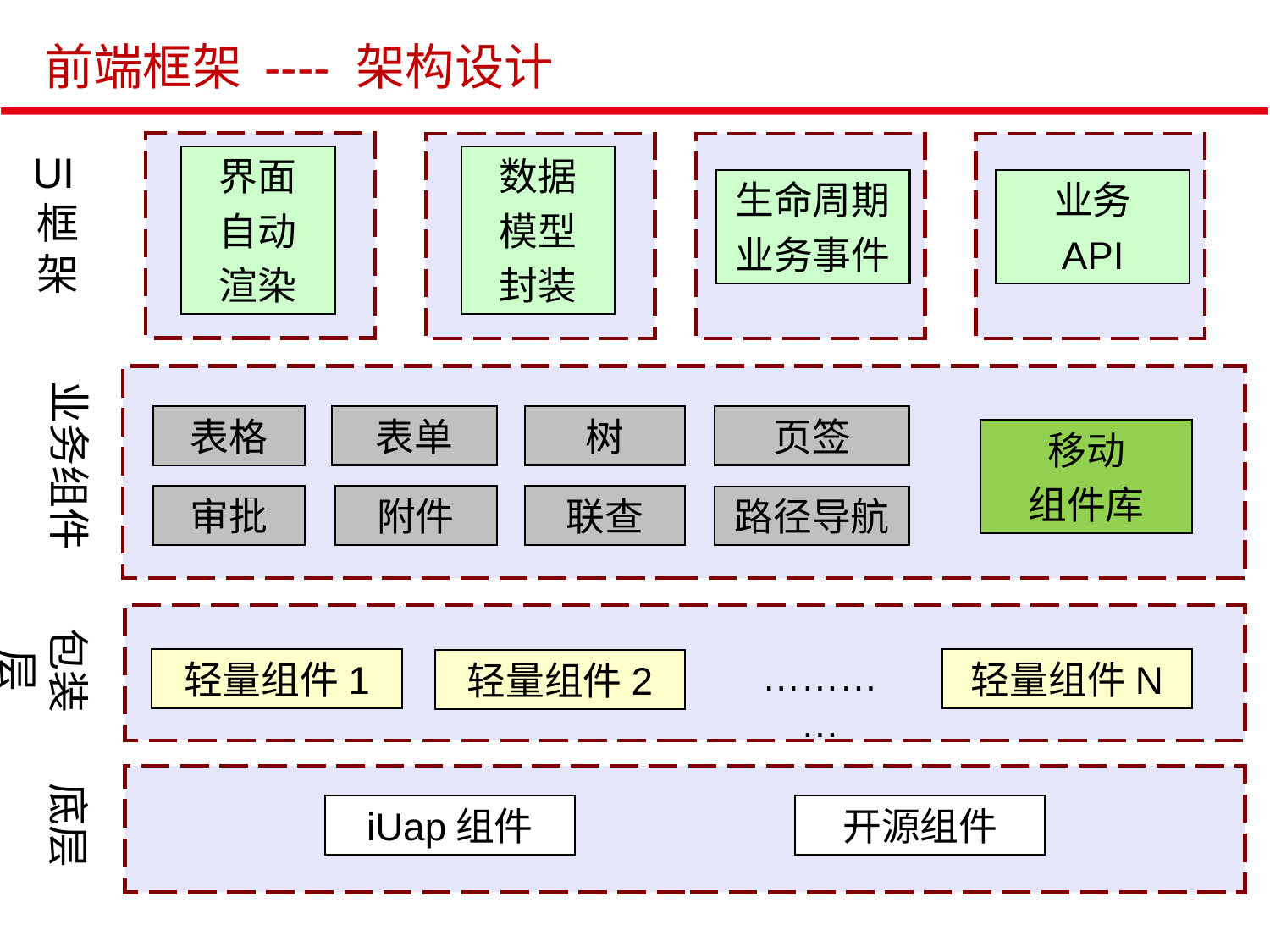

# 前端框架 ---- 架构设计

数据
模型
封装

生命周期
业务事件

业务
API
UI框架
界面
自动
渲染
业务组件

表单
树
页签
表格
移动
组件库
审批
附件
联查
路径导航
包装层

…………
轻量组件1
轻量组件N
轻量组件2
底层

iUap组件
开源组件